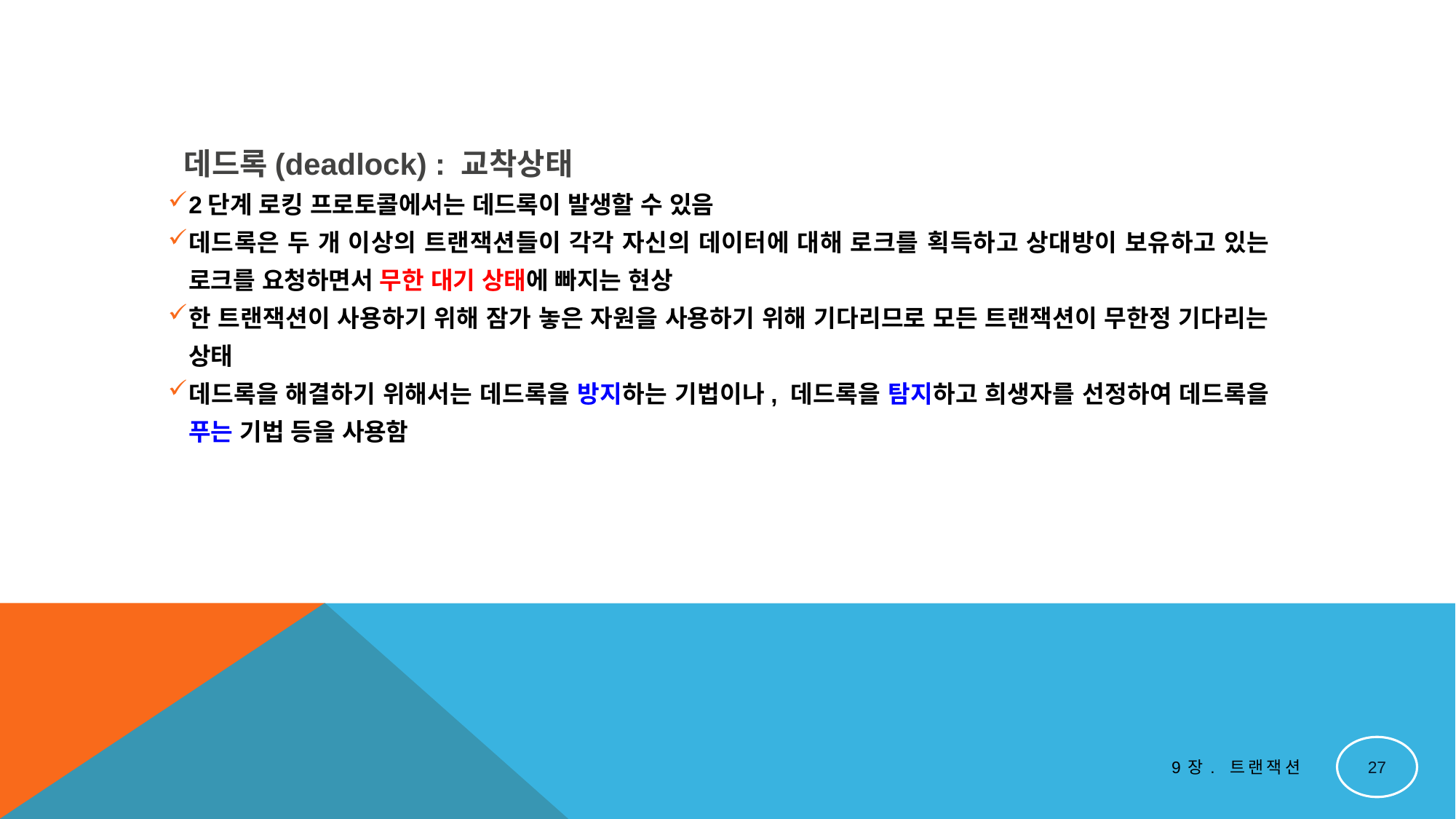

데드록(deadlock) : 교착상태
2단계 로킹 프로토콜에서는 데드록이 발생할 수 있음
데드록은 두 개 이상의 트랜잭션들이 각각 자신의 데이터에 대해 로크를 획득하고 상대방이 보유하고 있는 로크를 요청하면서 무한 대기 상태에 빠지는 현상
한 트랜잭션이 사용하기 위해 잠가 놓은 자원을 사용하기 위해 기다리므로 모든 트랜잭션이 무한정 기다리는 상태
데드록을 해결하기 위해서는 데드록을 방지하는 기법이나, 데드록을 탐지하고 희생자를 선정하여 데드록을 푸는 기법 등을 사용함

27
9장. 트랜잭션